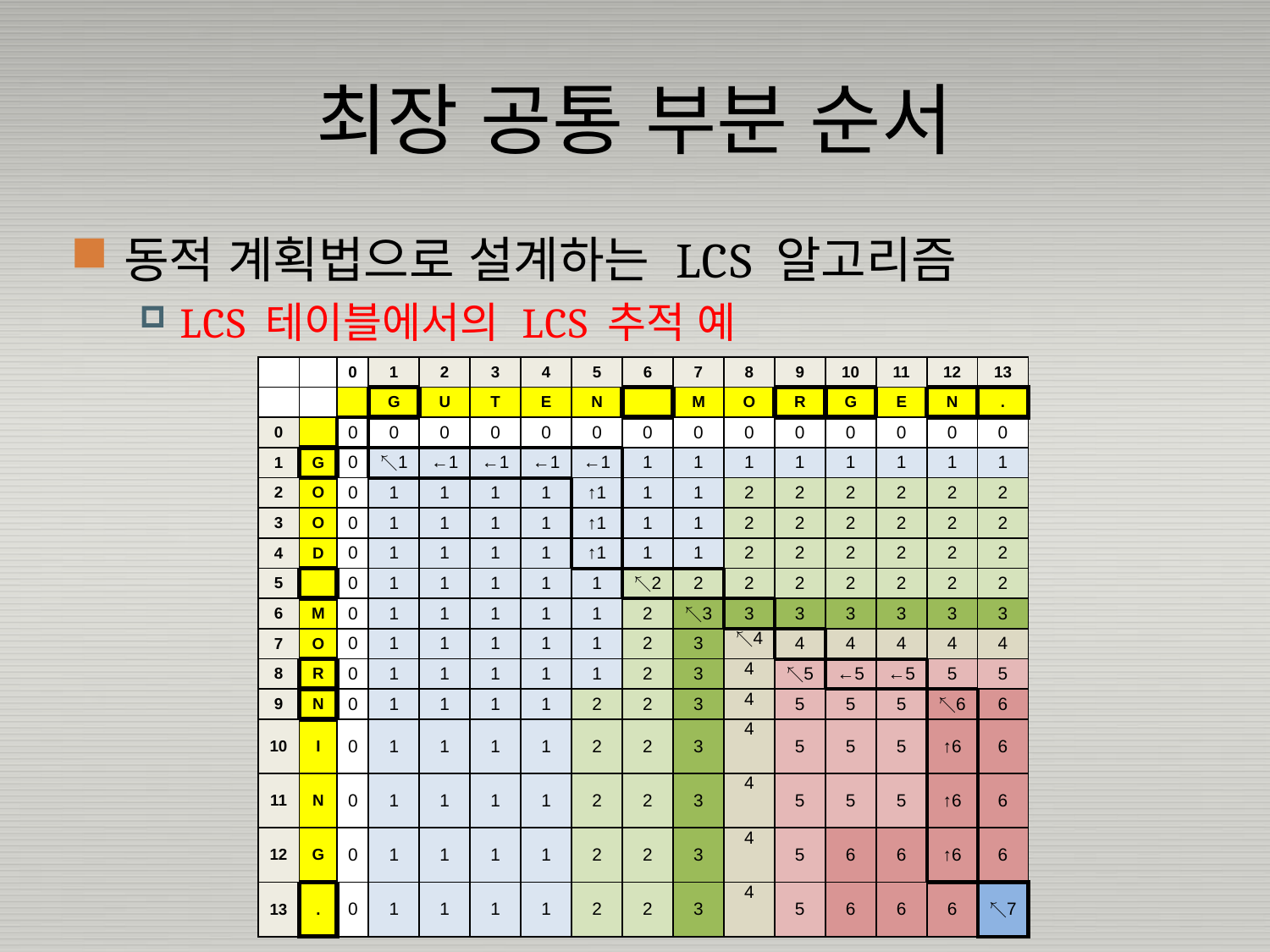

# 최장 공통 부분 순서
동적 계획법으로 설계하는 LCS 알고리즘
LCS 테이블에서의 LCS 추적 예

|  |  | 0 | 1 | 2 | 3 | 4 | 5 | 6 | 7 | 8 | 9 | 10 | 11 | 12 | 13 |
| --- | --- | --- | --- | --- | --- | --- | --- | --- | --- | --- | --- | --- | --- | --- | --- |
|  |  |  | G | U | T | E | N |  | M | O | R | G | E | N | . |
| 0 |  | 0 | 0 | 0 | 0 | 0 | 0 | 0 | 0 | 0 | 0 | 0 | 0 | 0 | 0 |
| 1 | G | 0 | ↖1 | ←1 | ←1 | ←1 | ←1 | 1 | 1 | 1 | 1 | 1 | 1 | 1 | 1 |
| 2 | O | 0 | 1 | 1 | 1 | 1 | ↑1 | 1 | 1 | 2 | 2 | 2 | 2 | 2 | 2 |
| 3 | O | 0 | 1 | 1 | 1 | 1 | ↑1 | 1 | 1 | 2 | 2 | 2 | 2 | 2 | 2 |
| 4 | D | 0 | 1 | 1 | 1 | 1 | ↑1 | 1 | 1 | 2 | 2 | 2 | 2 | 2 | 2 |
| 5 |  | 0 | 1 | 1 | 1 | 1 | 1 | ↖2 | 2 | 2 | 2 | 2 | 2 | 2 | 2 |
| 6 | M | 0 | 1 | 1 | 1 | 1 | 1 | 2 | ↖3 | 3 | 3 | 3 | 3 | 3 | 3 |
| 7 | O | 0 | 1 | 1 | 1 | 1 | 1 | 2 | 3 | ↖4 | 4 | 4 | 4 | 4 | 4 |
| 8 | R | 0 | 1 | 1 | 1 | 1 | 1 | 2 | 3 | 4 | ↖5 | ←5 | ←5 | 5 | 5 |
| 9 | N | 0 | 1 | 1 | 1 | 1 | 2 | 2 | 3 | 4 | 5 | 5 | 5 | ↖6 | 6 |
| 10 | I | 0 | 1 | 1 | 1 | 1 | 2 | 2 | 3 | 4 | 5 | 5 | 5 | ↑6 | 6 |
| 11 | N | 0 | 1 | 1 | 1 | 1 | 2 | 2 | 3 | 4 | 5 | 5 | 5 | ↑6 | 6 |
| 12 | G | 0 | 1 | 1 | 1 | 1 | 2 | 2 | 3 | 4 | 5 | 6 | 6 | ↑6 | 6 |
| 13 | . | 0 | 1 | 1 | 1 | 1 | 2 | 2 | 3 | 4 | 5 | 6 | 6 | 6 | ↖7 |